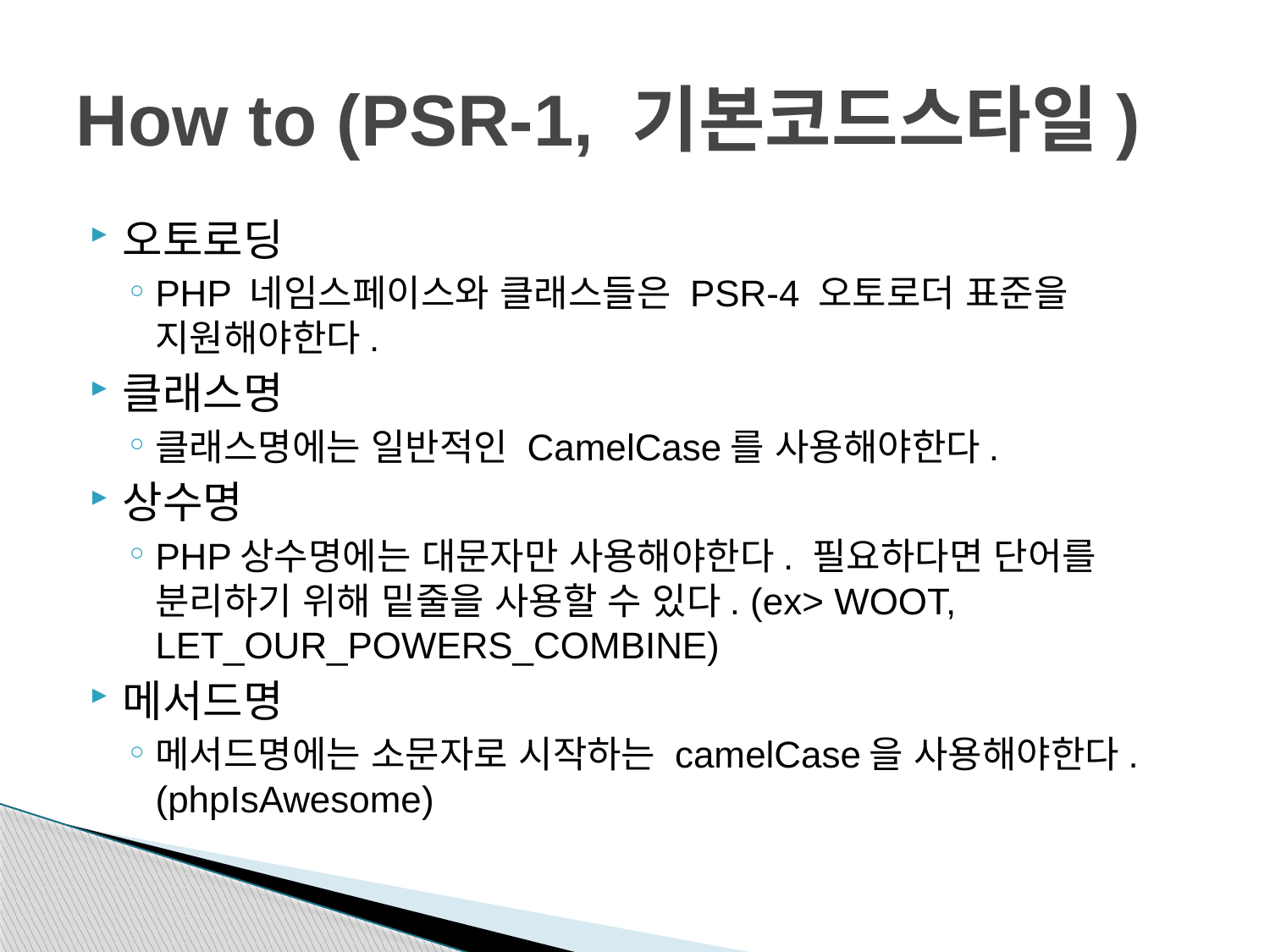

# How to (PSR-1, 기본코드스타일)
오토로딩
PHP 네임스페이스와 클래스들은 PSR-4 오토로더 표준을 지원해야한다.
클래스명
클래스명에는 일반적인 CamelCase를 사용해야한다.
상수명
PHP상수명에는 대문자만 사용해야한다. 필요하다면 단어를 분리하기 위해 밑줄을 사용할 수 있다. (ex> WOOT, LET_OUR_POWERS_COMBINE)
메서드명
메서드명에는 소문자로 시작하는 camelCase을 사용해야한다. (phpIsAwesome)